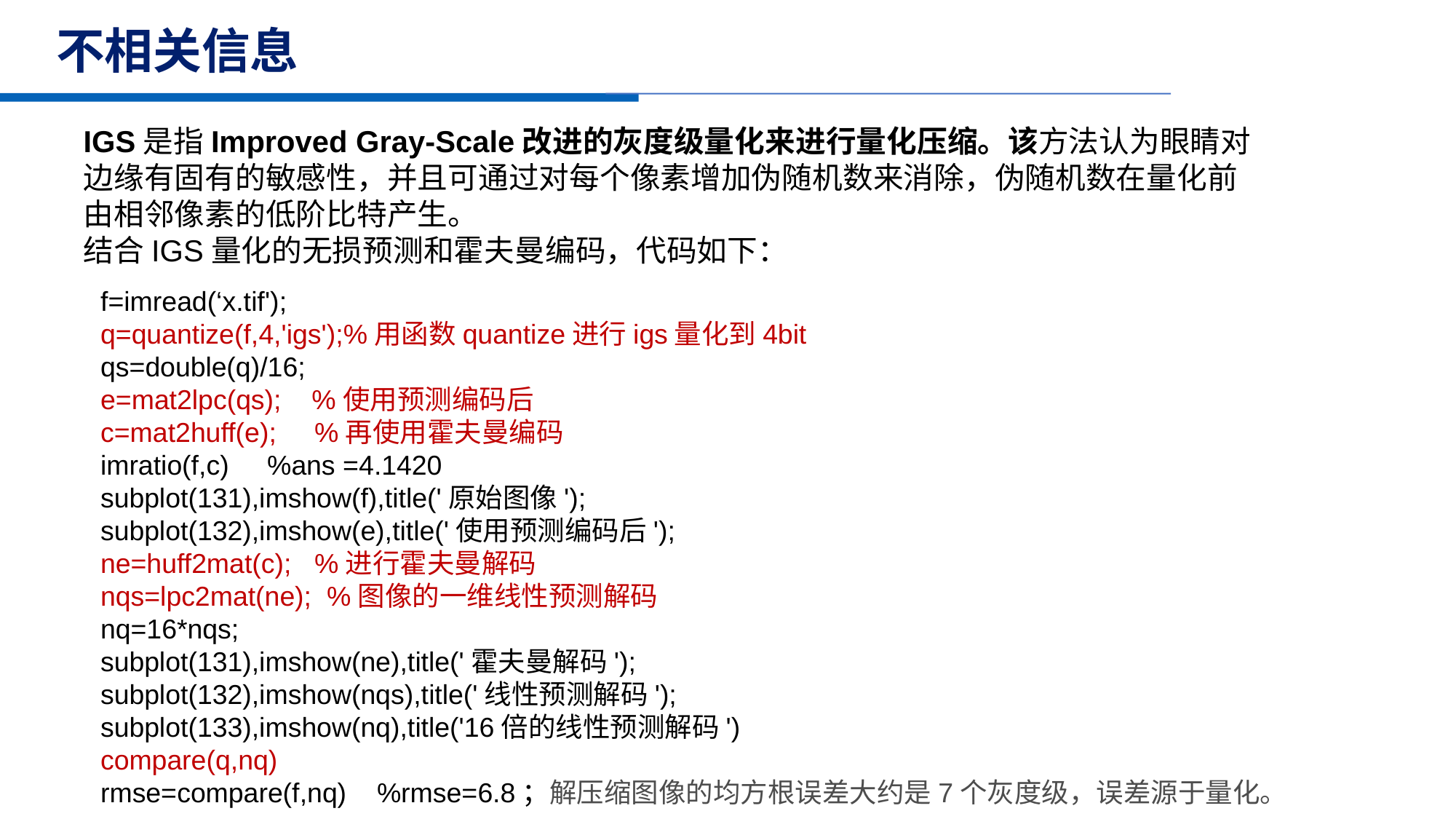

# 不相关信息
IGS是指Improved Gray-Scale改进的灰度级量化来进行量化压缩。该方法认为眼睛对边缘有固有的敏感性，并且可通过对每个像素增加伪随机数来消除，伪随机数在量化前由相邻像素的低阶比特产生。
结合IGS量化的无损预测和霍夫曼编码，代码如下：

f=imread(‘x.tif');
q=quantize(f,4,'igs');%用函数quantize进行igs量化到4bit
qs=double(q)/16;
e=mat2lpc(qs);    %使用预测编码后
c=mat2huff(e);     %再使用霍夫曼编码
imratio(f,c)     %ans =4.1420
subplot(131),imshow(f),title('原始图像');
subplot(132),imshow(e),title('使用预测编码后');
ne=huff2mat(c);   %进行霍夫曼解码
nqs=lpc2mat(ne);  %图像的一维线性预测解码
nq=16*nqs;
subplot(131),imshow(ne),title('霍夫曼解码');
subplot(132),imshow(nqs),title('线性预测解码');
subplot(133),imshow(nq),title('16倍的线性预测解码')
compare(q,nq)
rmse=compare(f,nq)    %rmse=6.8；解压缩图像的均方根误差大约是7个灰度级，误差源于量化。